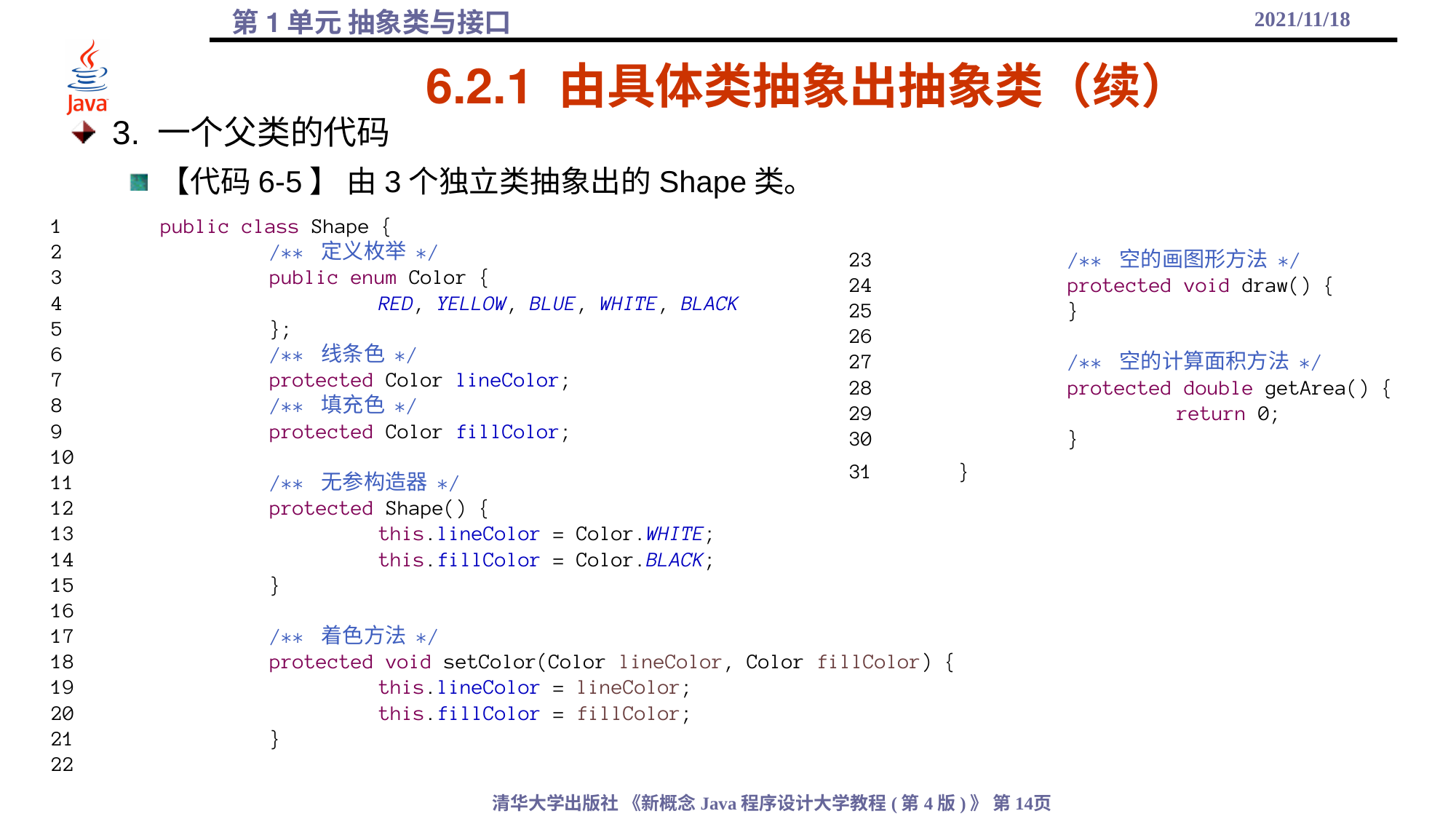

2021/11/18
# 6.2.1 由具体类抽象出抽象类（续）
3. 一个父类的代码
【代码6-5】 由3个独立类抽象出的Shape类。

1	public class Shape {
2		/** 定义枚举 */
3		public enum Color {
4			RED, YELLOW, BLUE, WHITE, BLACK
5		};
6		/** 线条色 */
7		protected Color lineColor;
8		/** 填充色 */
9		protected Color fillColor;
10
11		/** 无参构造器 */
12		protected Shape() {
13			this.lineColor = Color.WHITE;
14			this.fillColor = Color.BLACK;
15		}
16
17		/** 着色方法 */
18		protected void setColor(Color lineColor, Color fillColor) {
19			this.lineColor = lineColor;
20			this.fillColor = fillColor;
21		}
22

23		/** 空的画图形方法 */
24		protected void draw() {
25		}
26
27		/** 空的计算面积方法 */
28		protected double getArea() {
29			return 0;
30		}
31	}